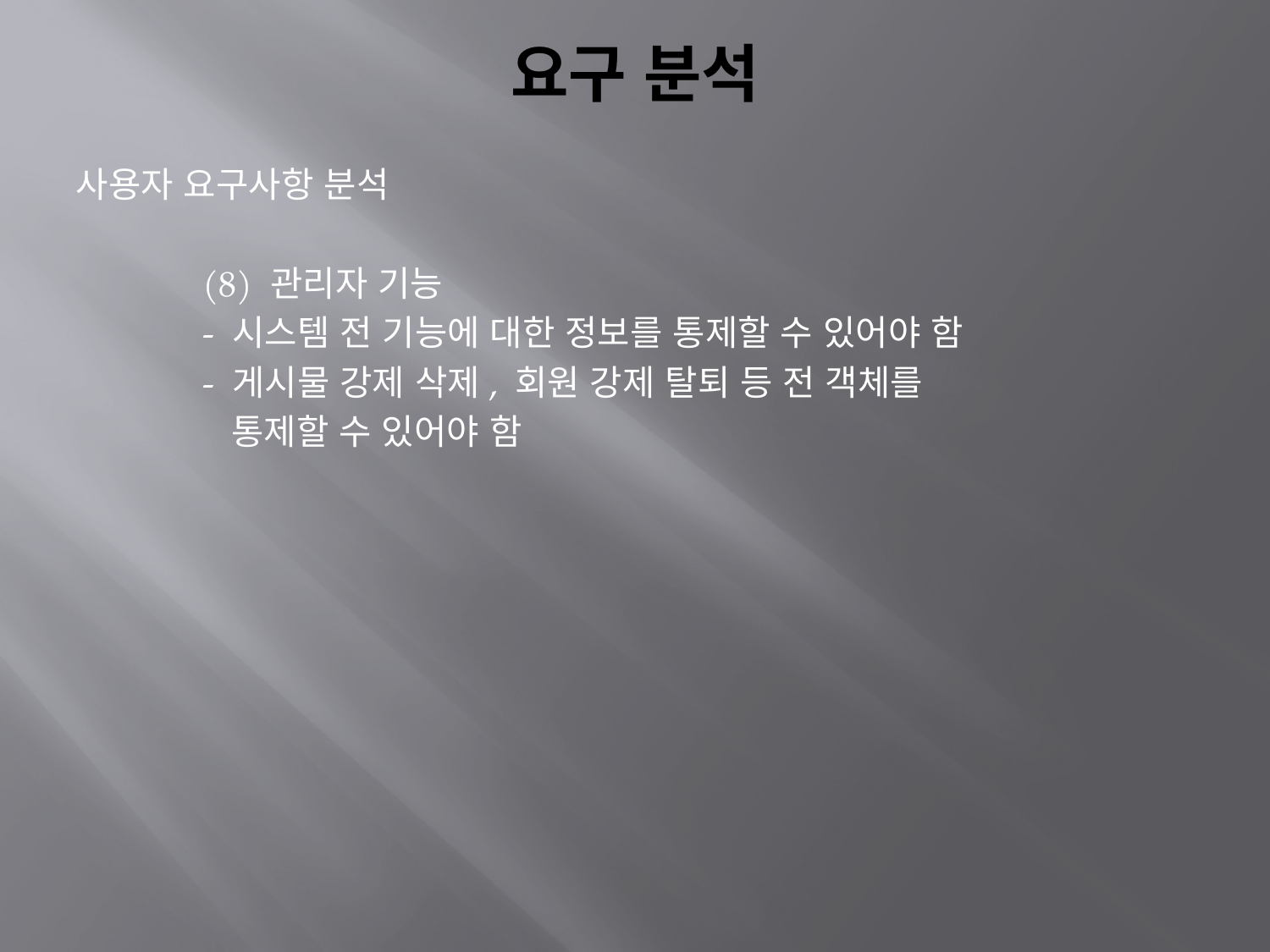

# 요구 분석
사용자 요구사항 분석

	(8) 관리자 기능
	- 시스템 전 기능에 대한 정보를 통제할 수 있어야 함
	- 게시물 강제 삭제, 회원 강제 탈퇴 등 전 객체를
	  통제할 수 있어야 함